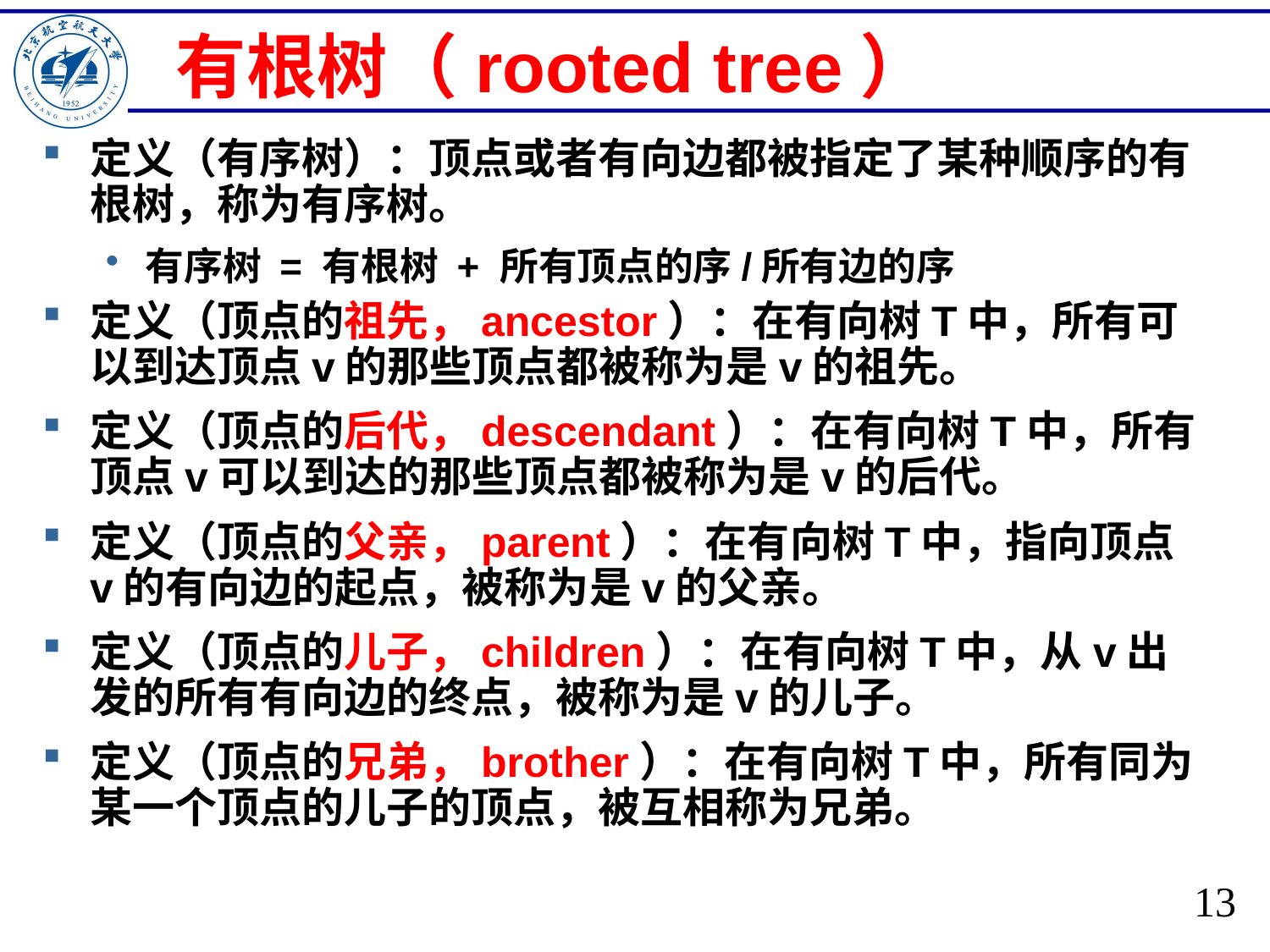

# 有根树（rooted tree）
定义（有序树）：顶点或者有向边都被指定了某种顺序的有根树，称为有序树。
有序树 = 有根树 + 所有顶点的序/所有边的序
定义（顶点的祖先，ancestor）：在有向树T中，所有可以到达顶点v的那些顶点都被称为是v的祖先。
定义（顶点的后代，descendant）：在有向树T中，所有顶点v可以到达的那些顶点都被称为是v的后代。
定义（顶点的父亲，parent）：在有向树T中，指向顶点v的有向边的起点，被称为是v的父亲。
定义（顶点的儿子，children）：在有向树T中，从v出发的所有有向边的终点，被称为是v的儿子。
定义（顶点的兄弟，brother）：在有向树T中，所有同为某一个顶点的儿子的顶点，被互相称为兄弟。